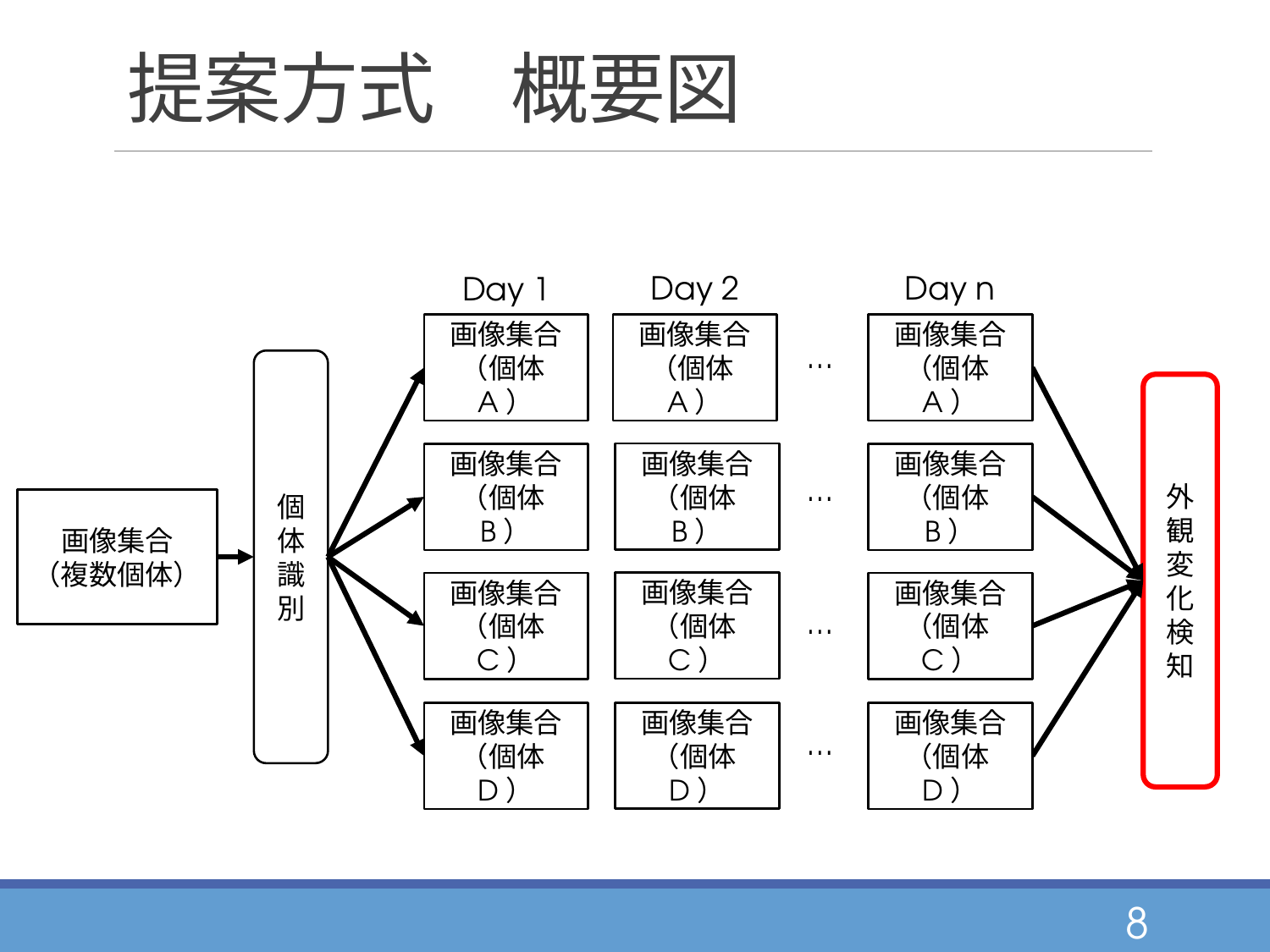

# 提案方式　概要図
Day 2
Day n
Day 1
画像集合
（個体A）
画像集合
（個体A）
画像集合
（個体A）
…
個体識別
外観変化検知
画像集合
（個体B）
画像集合
（個体B）
画像集合
（個体B）
…
画像集合
（複数個体）
画像集合
（個体C）
画像集合
（個体C）
画像集合
（個体C）
…
画像集合
（個体D）
画像集合
（個体D）
画像集合
（個体D）
…
8